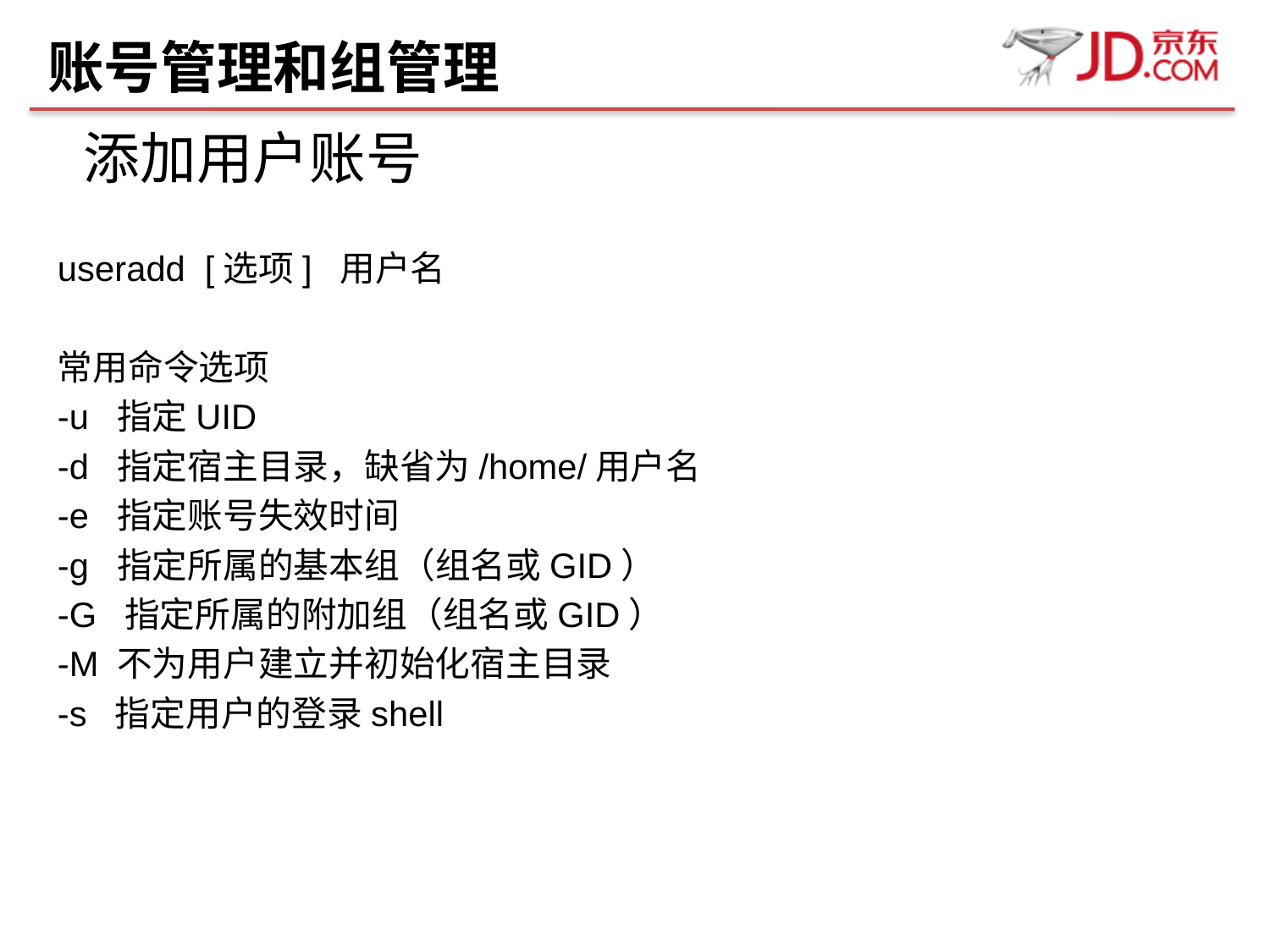

# 账号管理和组管理
 添加用户账号

useradd  [选项]  用户名

常用命令选项
-u  指定UID
-d  指定宿主目录，缺省为/home/用户名
-e  指定账号失效时间
-g  指定所属的基本组（组名或GID）
-G  指定所属的附加组（组名或GID）
-M 不为用户建立并初始化宿主目录
-s  指定用户的登录shell